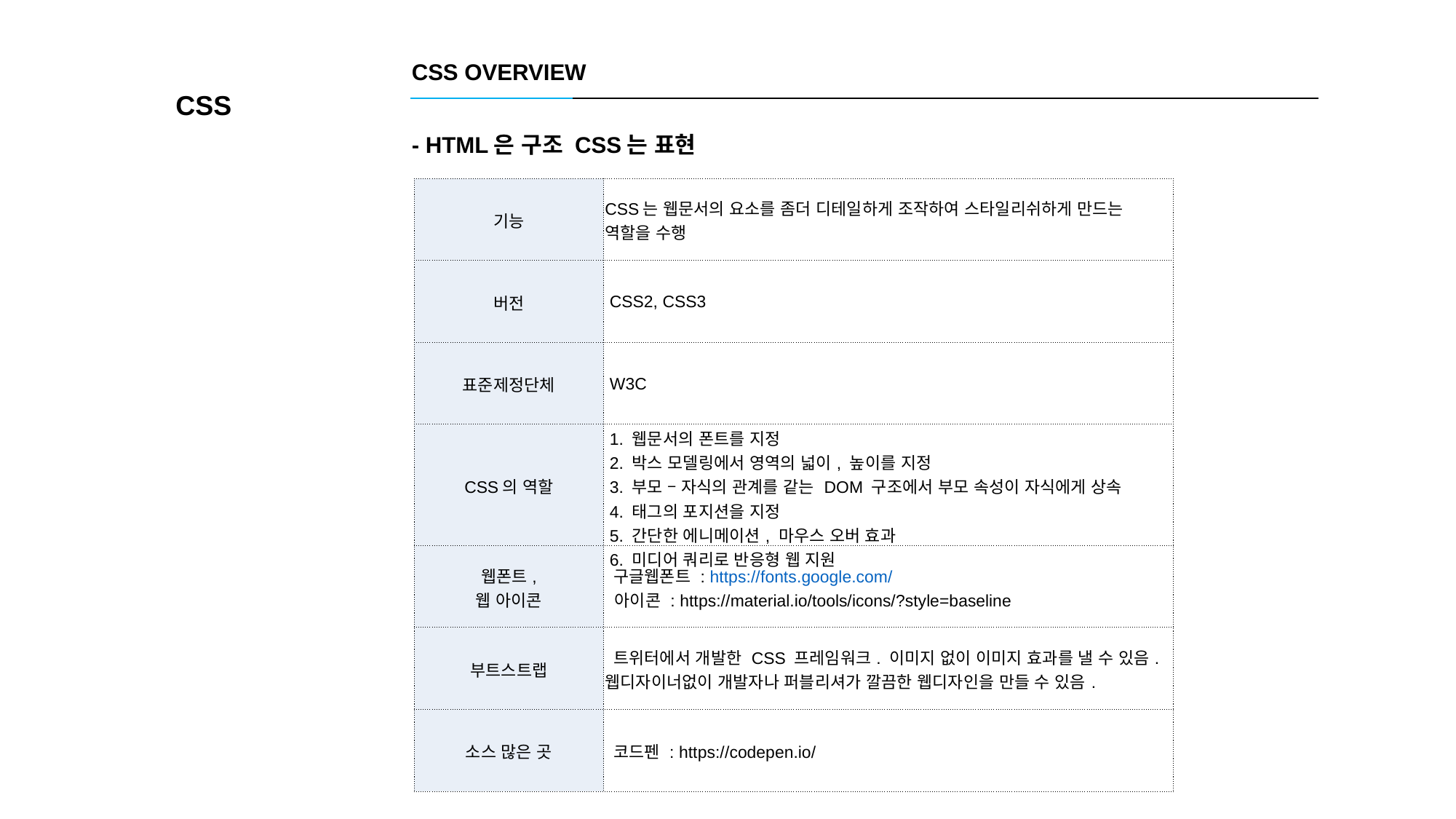

CSS OVERVIEW
CSS
- HTML은 구조 CSS는 표현
| 기능 | CSS는 웹문서의 요소를 좀더 디테일하게 조작하여 스타일리쉬하게 만드는 역할을 수행 |
| --- | --- |
| 버전 | CSS2, CSS3 |
| 표준제정단체 | W3C |
| CSS의 역할 | 1. 웹문서의 폰트를 지정 2. 박스 모델링에서 영역의 넓이, 높이를 지정 3. 부모 – 자식의 관계를 같는 DOM 구조에서 부모 속성이 자식에게 상속 4. 태그의 포지션을 지정 5. 간단한 에니메이션, 마우스 오버 효과 6. 미디어 쿼리로 반응형 웹 지원 |
| 웹폰트, 웹 아이콘 | 구글웹폰트 : https://fonts.google.com/ 아이콘 : https://material.io/tools/icons/?style=baseline |
| 부트스트랩 | 트위터에서 개발한 CSS 프레임워크. 이미지 없이 이미지 효과를 낼 수 있음. 웹디자이너없이 개발자나 퍼블리셔가 깔끔한 웹디자인을 만들 수 있음. |
| 소스 많은 곳 | 코드펜 : https://codepen.io/ |